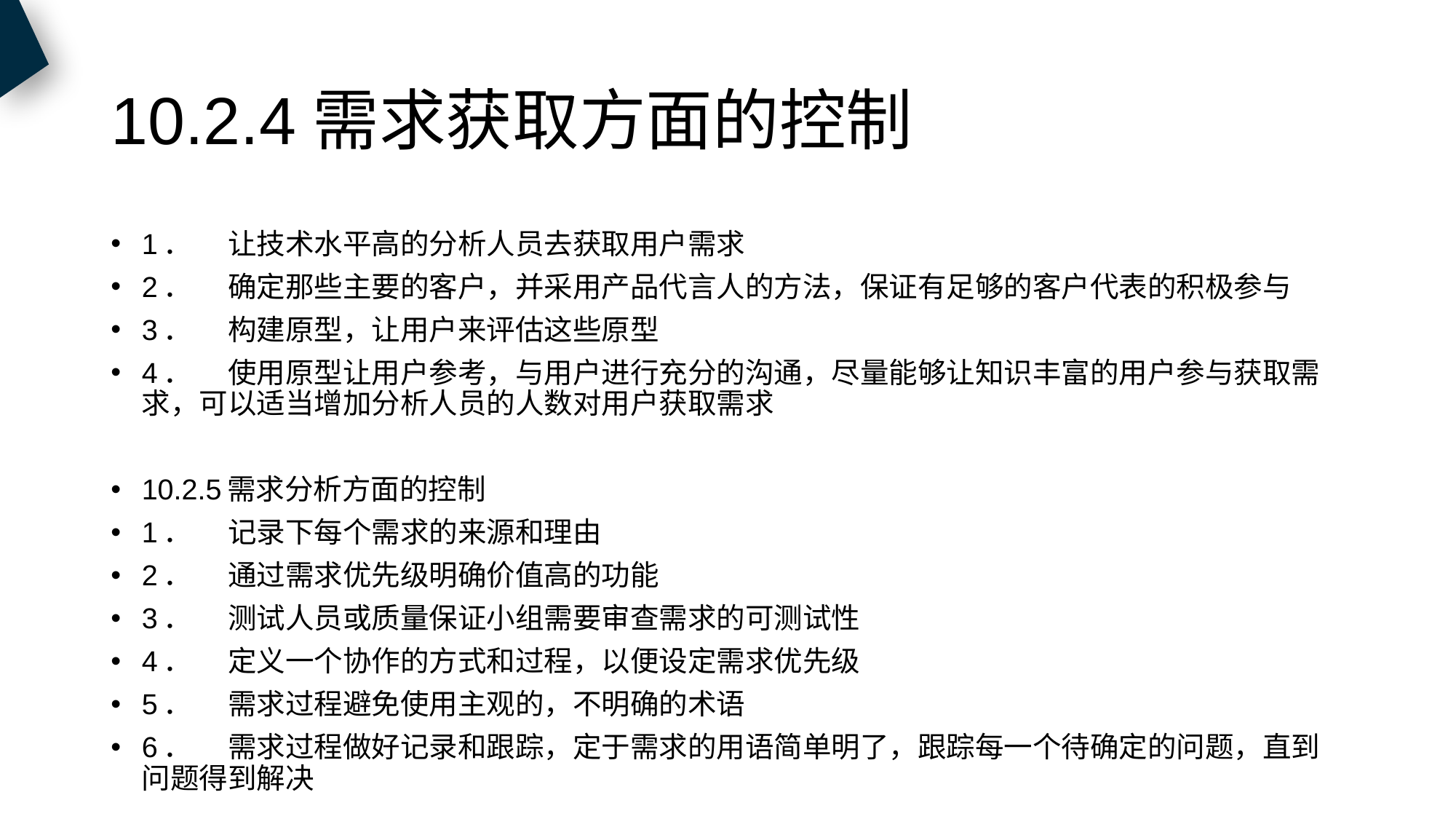

# 10.2.4需求获取方面的控制

1．	让技术水平高的分析人员去获取用户需求
2．	确定那些主要的客户，并采用产品代言人的方法，保证有足够的客户代表的积极参与
3．	构建原型，让用户来评估这些原型
4．	使用原型让用户参考，与用户进行充分的沟通，尽量能够让知识丰富的用户参与获取需求，可以适当增加分析人员的人数对用户获取需求

10.2.5需求分析方面的控制
1．	记录下每个需求的来源和理由
2．	通过需求优先级明确价值高的功能
3．	测试人员或质量保证小组需要审查需求的可测试性
4．	定义一个协作的方式和过程，以便设定需求优先级
5．	需求过程避免使用主观的，不明确的术语
6．	需求过程做好记录和跟踪，定于需求的用语简单明了，跟踪每一个待确定的问题，直到问题得到解决